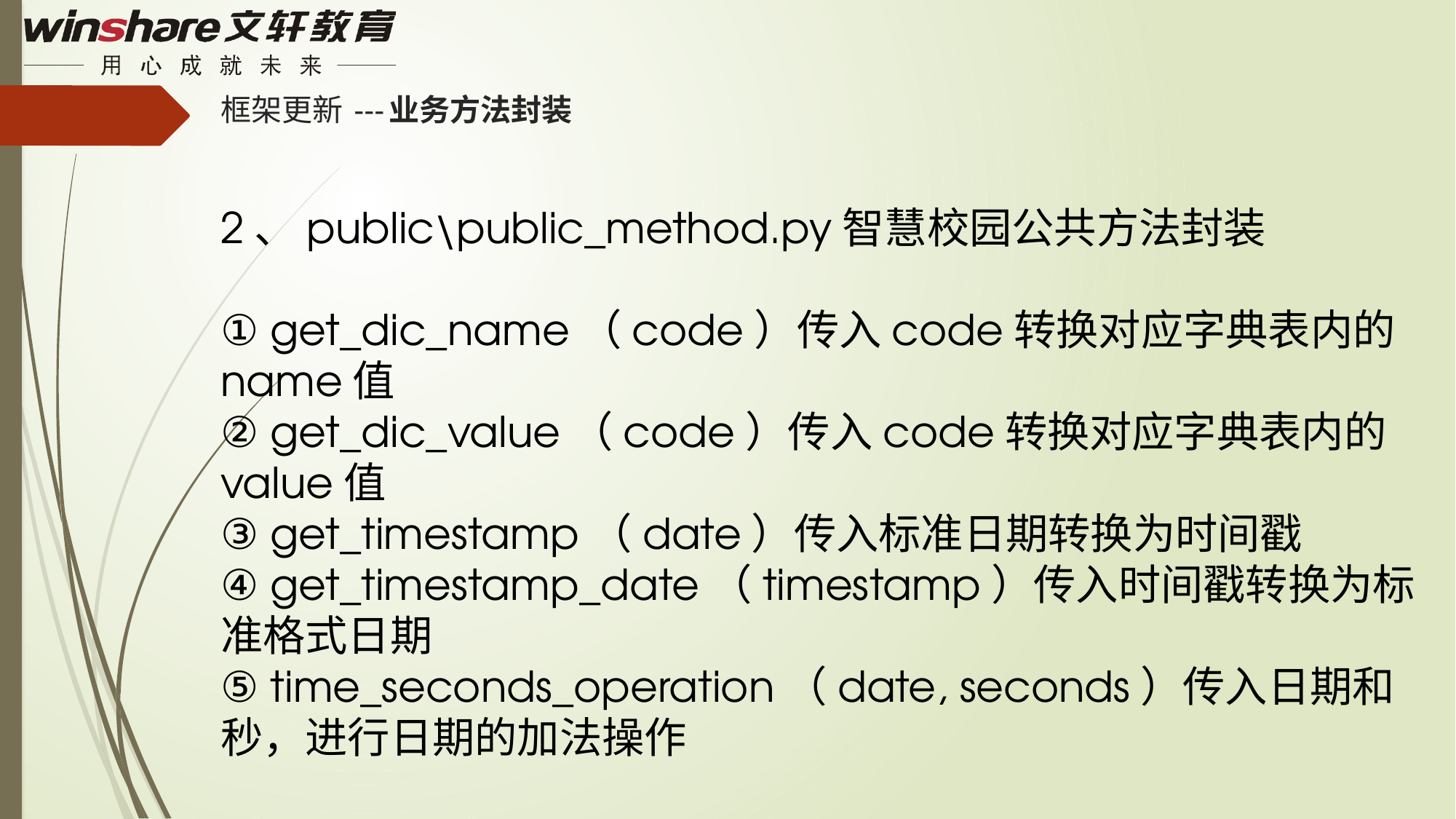

# 框架更新 ---业务方法封装
2、public\public_method.py智慧校园公共方法封装

① get_dic_name（code）传入code转换对应字典表内的name值
② get_dic_value（code）传入code转换对应字典表内的value值
③ get_timestamp（date）传入标准日期转换为时间戳
④ get_timestamp_date（timestamp）传入时间戳转换为标准格式日期
⑤ time_seconds_operation（date, seconds）传入日期和秒，进行日期的加法操作